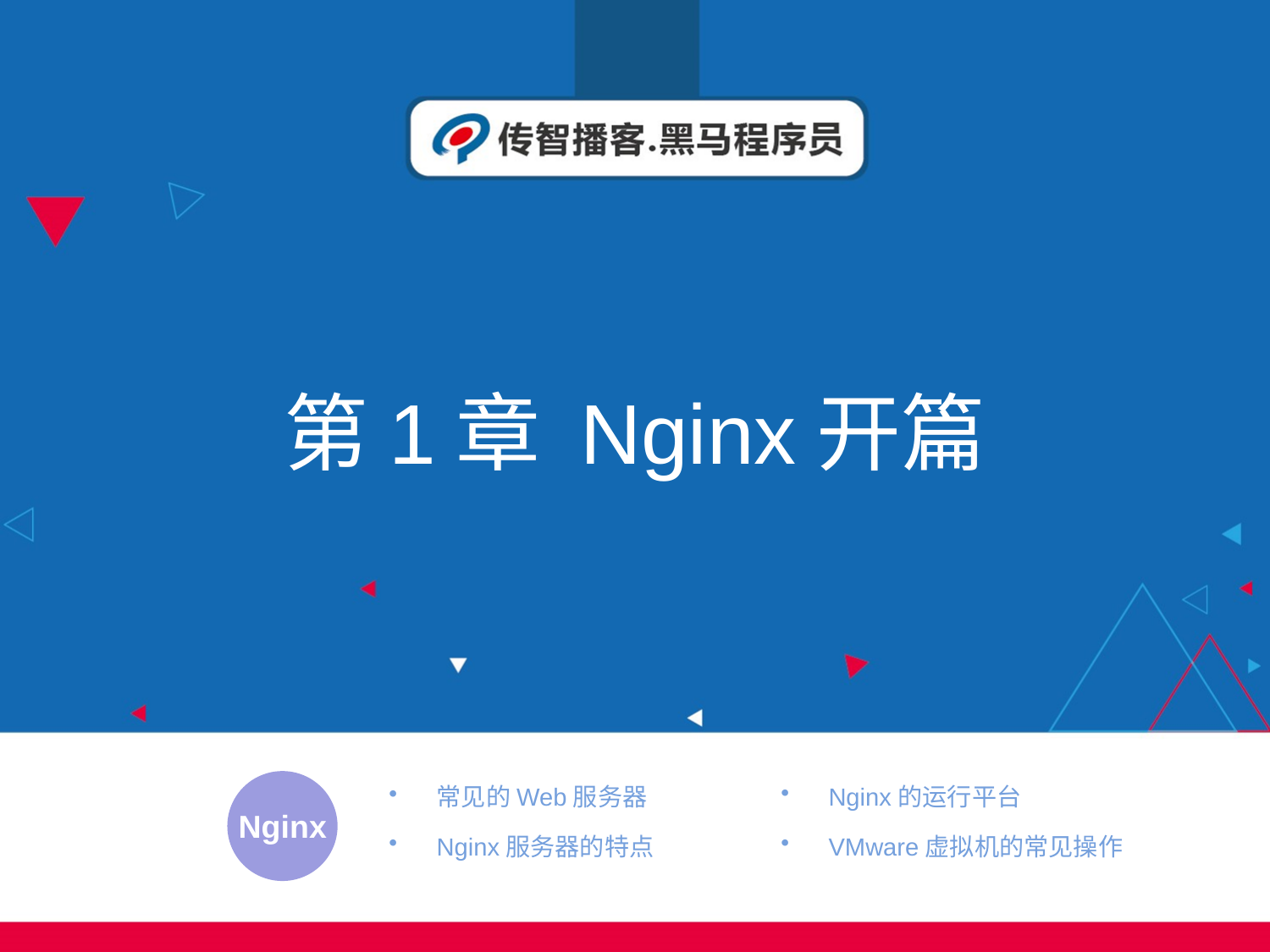

# 第1章 Nginx开篇
Nginx的运行平台
VMware虚拟机的常见操作
常见的Web服务器
Nginx服务器的特点